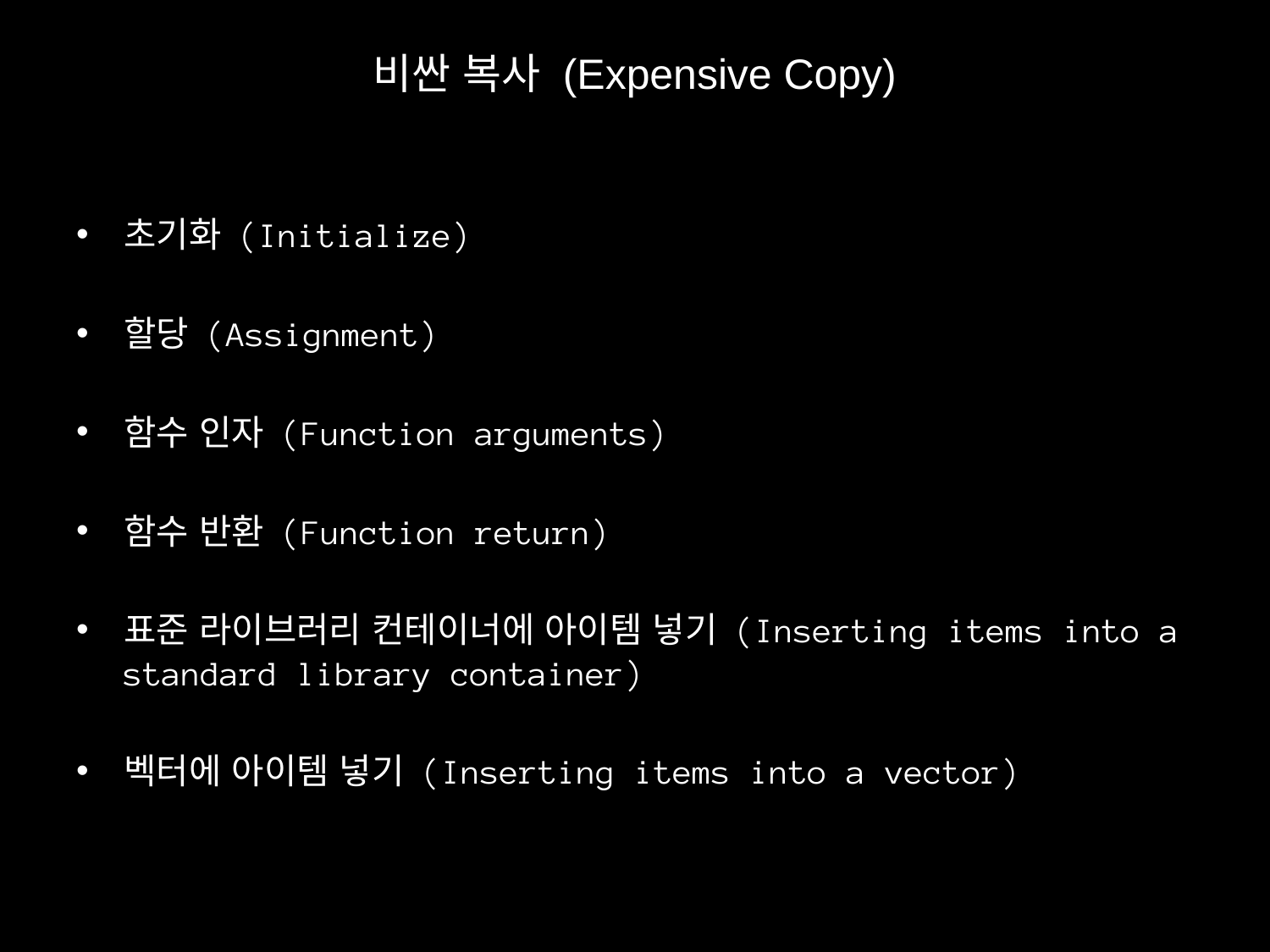

# 비싼 복사 (Expensive Copy)
초기화 (Initialize)

할당 (Assignment)

함수 인자 (Function arguments)

함수 반환 (Function return)

표준 라이브러리 컨테이너에 아이템 넣기 (Inserting items into a standard library container)

벡터에 아이템 넣기 (Inserting items into a vector)